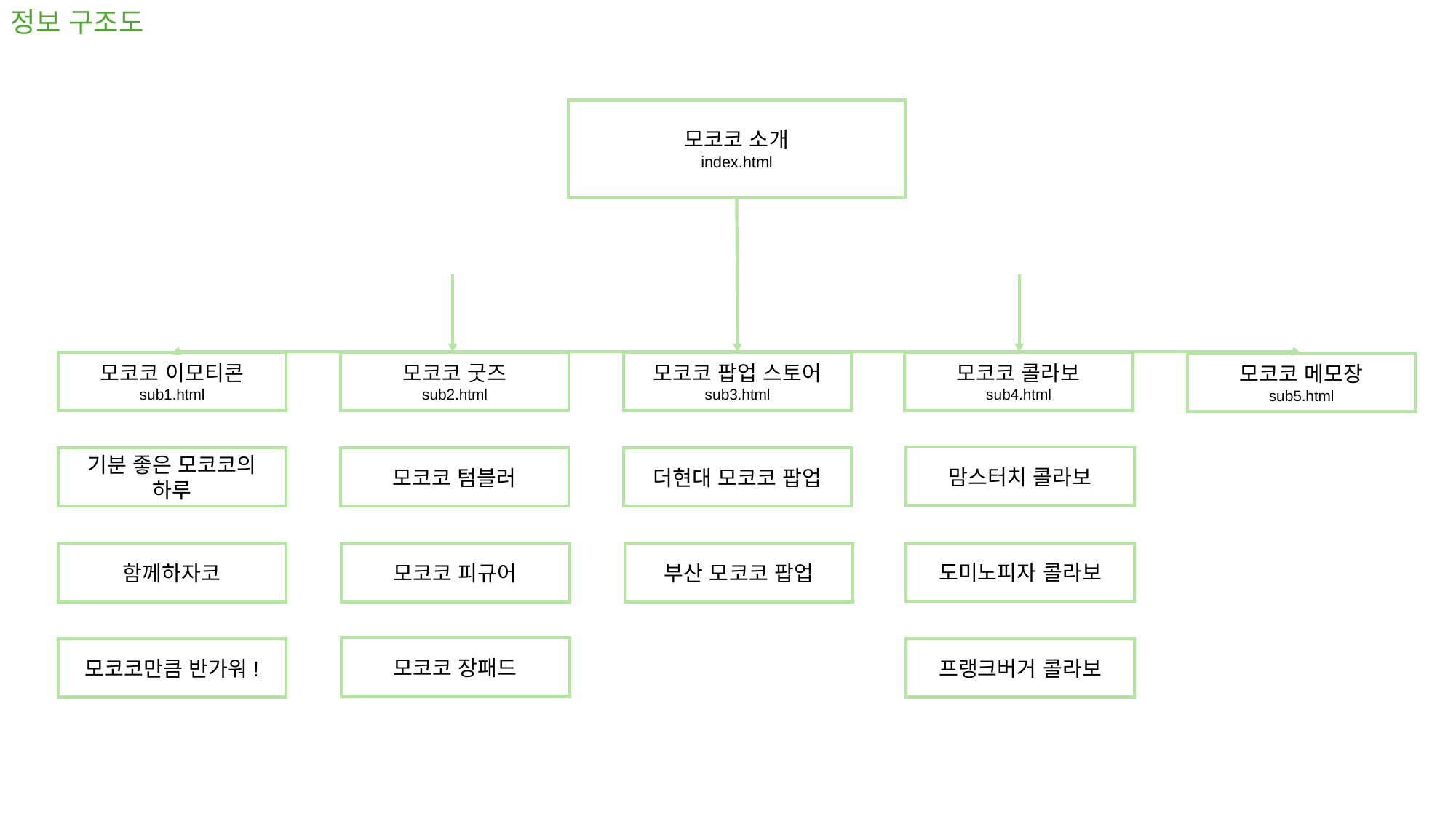

정보 구조도
모코코 소개
index.html
모코코 이모티콘
sub1.html
모코코 굿즈
sub2.html
모코코 팝업 스토어
sub3.html
모코코 콜라보
sub4.html
모코코 메모장
sub5.html
맘스터치 콜라보
기분 좋은 모코코의 하루
모코코 텀블러
더현대 모코코 팝업
도미노피자 콜라보
함께하자코
모코코 피규어
부산 모코코 팝업
모코코 장패드
모코코만큼 반가워!
프랭크버거 콜라보